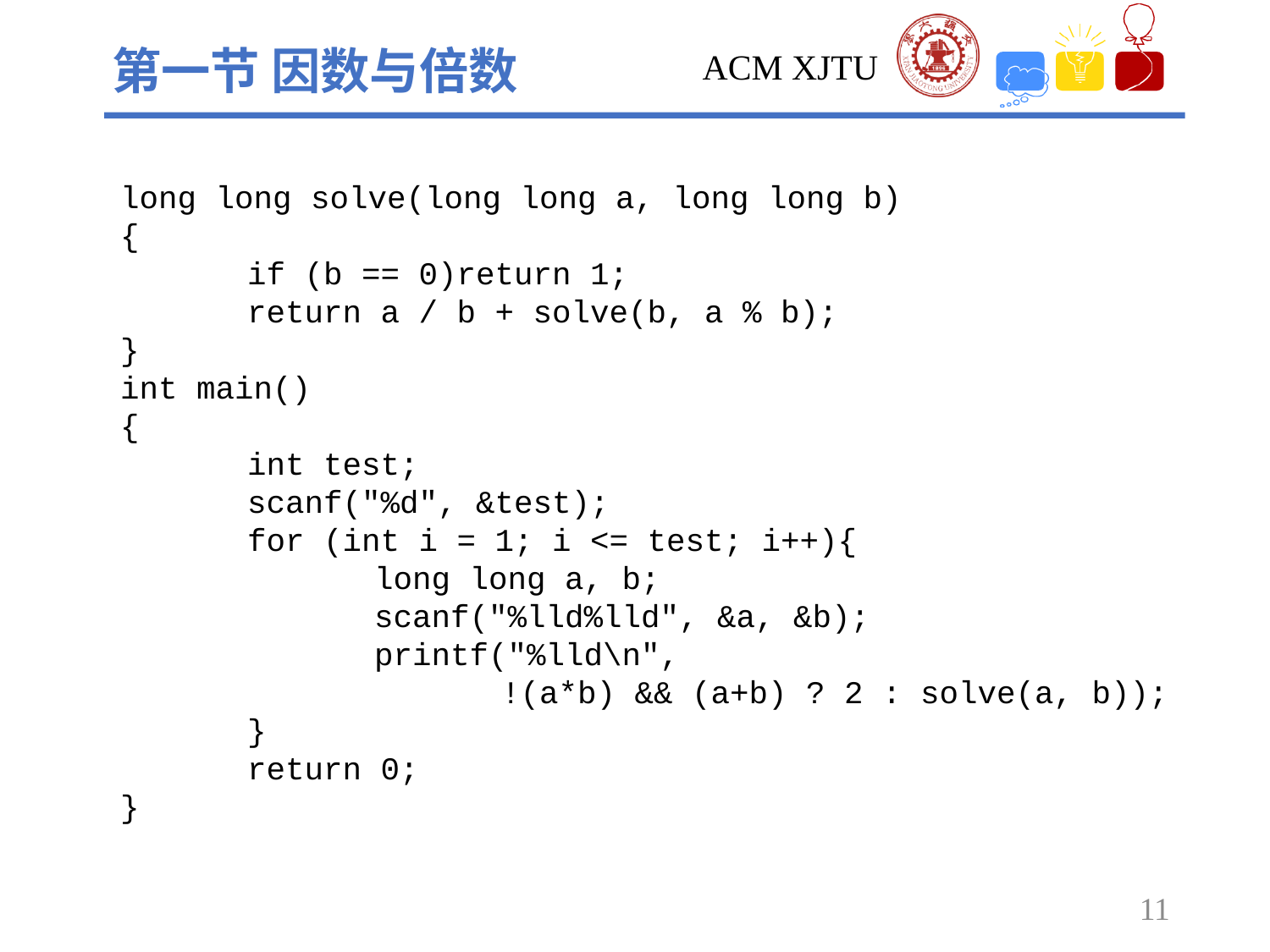

第一节 因数与倍数
long long solve(long long a, long long b)
{
	if (b == 0)return 1;
	return a / b + solve(b, a % b);
}
int main()
{
	int test;
	scanf("%d", &test);
	for (int i = 1; i <= test; i++){
		long long a, b;
		scanf("%lld%lld", &a, &b);
		printf("%lld\n",
			!(a*b) && (a+b) ? 2 : solve(a, b));
	}
	return 0;
}
11